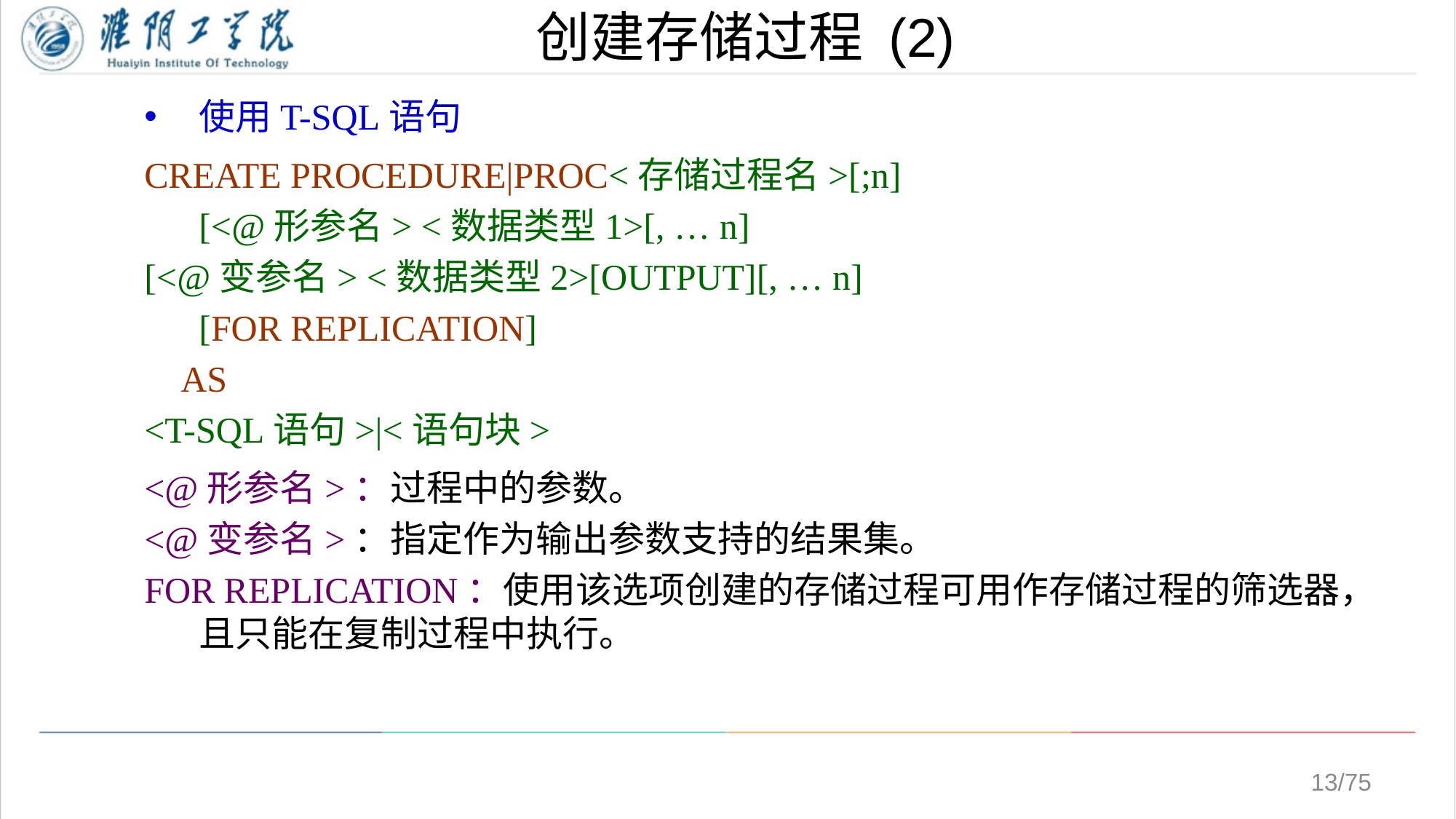

# 创建存储过程 (2)
使用T-SQL语句
CREATE PROCEDURE|PROC<存储过程名>[;n]
      [<@形参名> <数据类型1>[, … n]
[<@变参名> <数据类型2>[OUTPUT][, … n]
      [FOR REPLICATION]
    AS
<T-SQL语句>|<语句块>
<@形参名>：过程中的参数。
<@变参名>：指定作为输出参数支持的结果集。
FOR REPLICATION：使用该选项创建的存储过程可用作存储过程的筛选器，且只能在复制过程中执行。

13/75